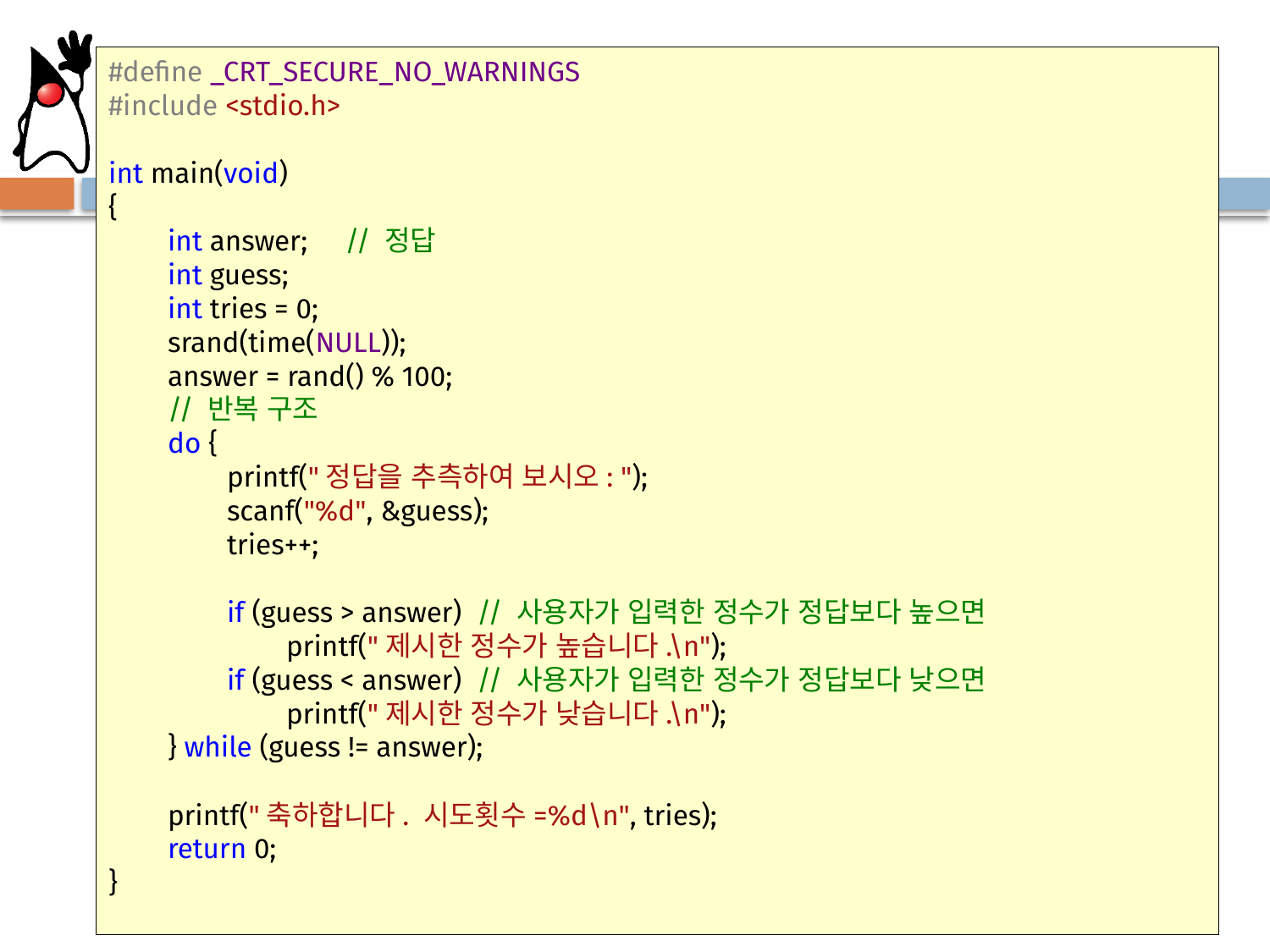

# Sol:
#define _CRT_SECURE_NO_WARNINGS
#include <stdio.h>

int main(void)
{
        int answer;     // 정답
        int guess;
        int tries = 0;
        srand(time(NULL));
        answer = rand() % 100;
        // 반복 구조
        do {
                printf("정답을 추측하여 보시오: ");
                scanf("%d", &guess);
                tries++;

                if (guess > answer)  // 사용자가 입력한 정수가 정답보다 높으면
                        printf("제시한 정수가 높습니다.\n");
                if (guess < answer)  // 사용자가 입력한 정수가 정답보다 낮으면
                        printf("제시한 정수가 낮습니다.\n");
        } while (guess != answer);

        printf("축하합니다. 시도횟수=%d\n", tries);
        return 0;
}